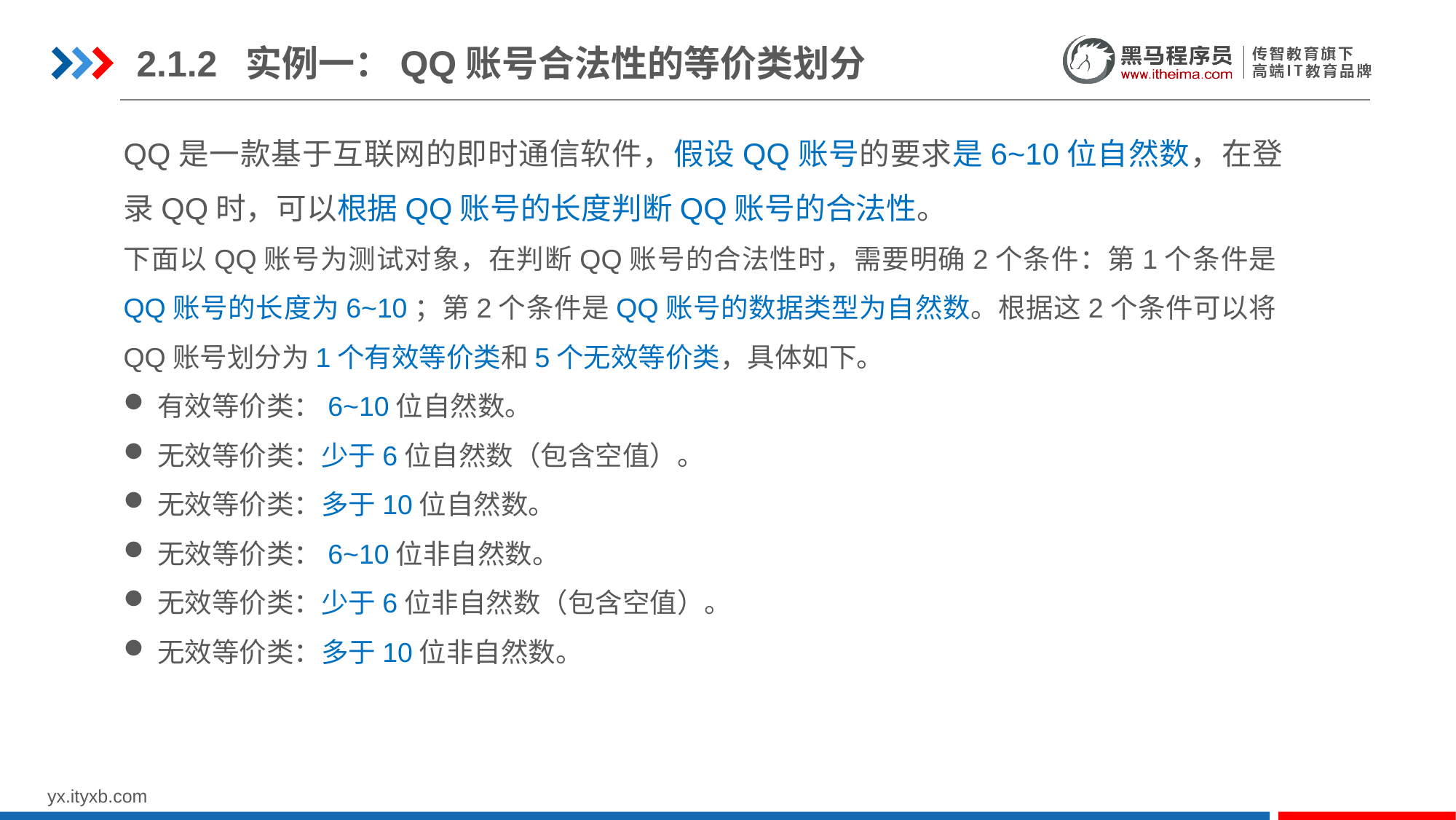

2.1.2	实例一：QQ账号合法性的等价类划分
QQ是一款基于互联网的即时通信软件，假设QQ账号的要求是6~10位自然数，在登录QQ时，可以根据QQ账号的长度判断QQ账号的合法性。
下面以QQ账号为测试对象，在判断QQ账号的合法性时，需要明确2个条件：第1个条件是QQ账号的长度为6~10；第2个条件是QQ账号的数据类型为自然数。根据这2个条件可以将QQ账号划分为1个有效等价类和5个无效等价类，具体如下。
有效等价类：6~10位自然数。
无效等价类：少于6位自然数（包含空值）。
无效等价类：多于10位自然数。
无效等价类：6~10位非自然数。
无效等价类：少于6位非自然数（包含空值）。
无效等价类：多于10位非自然数。